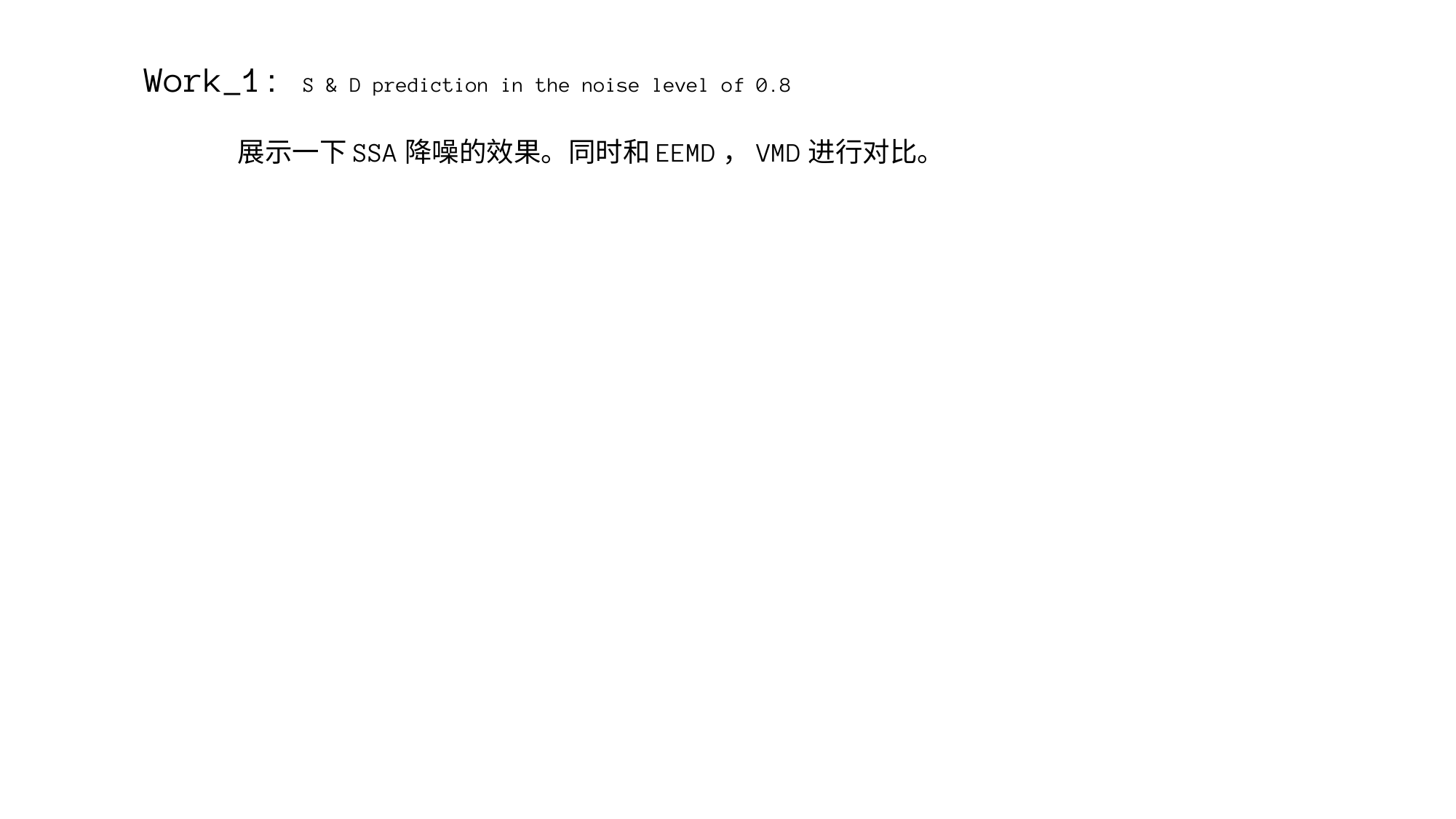

Work_1: S & D prediction in the noise level of 0.8
展示一下SSA降噪的效果。同时和EEMD，VMD进行对比。